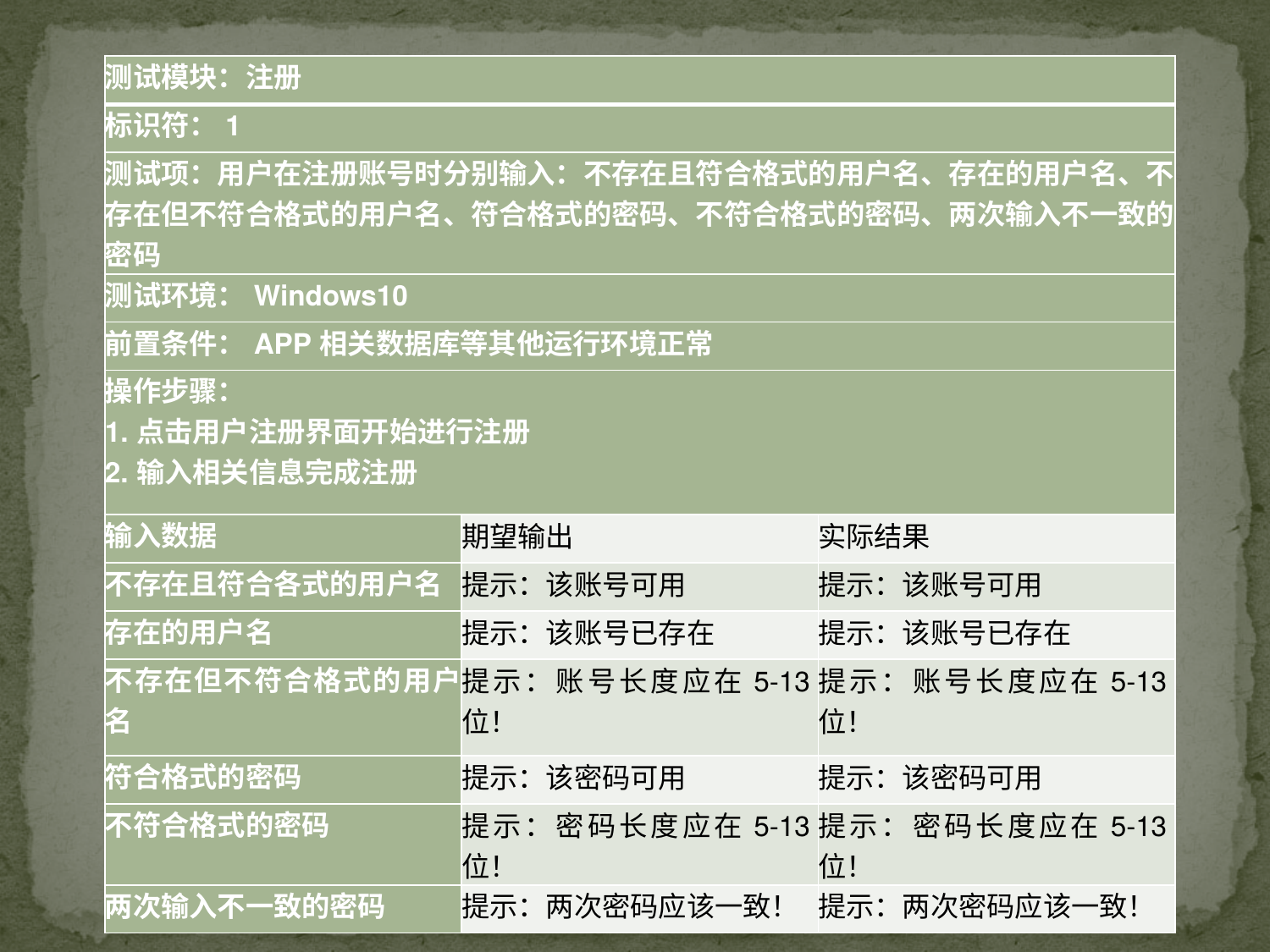

| 测试模块：注册 |  |  |
| --- | --- | --- |
| 标识符：1 |  |  |
| 测试项：用户在注册账号时分别输入：不存在且符合格式的用户名、存在的用户名、不存在但不符合格式的用户名、符合格式的密码、不符合格式的密码、两次输入不一致的密码 |  |  |
| 测试环境：Windows10 |  |  |
| 前置条件：APP相关数据库等其他运行环境正常 |  |  |
| 操作步骤： 1.点击用户注册界面开始进行注册 2.输入相关信息完成注册 |  |  |
| 输入数据 | 期望输出 | 实际结果 |
| 不存在且符合各式的用户名 | 提示：该账号可用 | 提示：该账号可用 |
| 存在的用户名 | 提示：该账号已存在 | 提示：该账号已存在 |
| 不存在但不符合格式的用户名 | 提示：账号长度应在5-13位！ | 提示：账号长度应在5-13位！ |
| 符合格式的密码 | 提示：该密码可用 | 提示：该密码可用 |
| 不符合格式的密码 | 提示：密码长度应在5-13位！ | 提示：密码长度应在5-13位！ |
| 两次输入不一致的密码 | 提示：两次密码应该一致！ | 提示：两次密码应该一致！ |